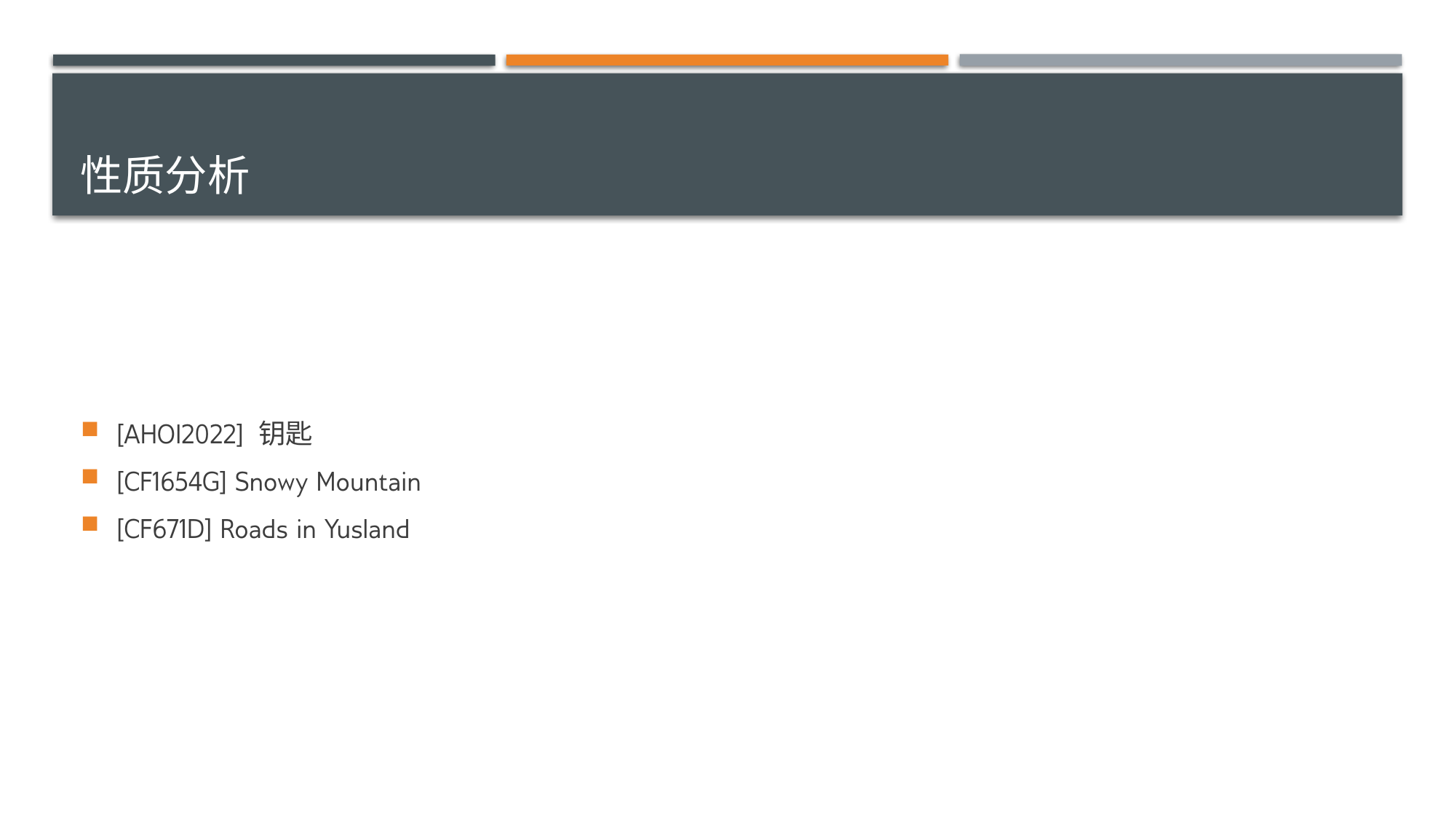

# 性质分析
[AHOI2022] 钥匙
[CF1654G] Snowy Mountain
[CF671D] Roads in Yusland